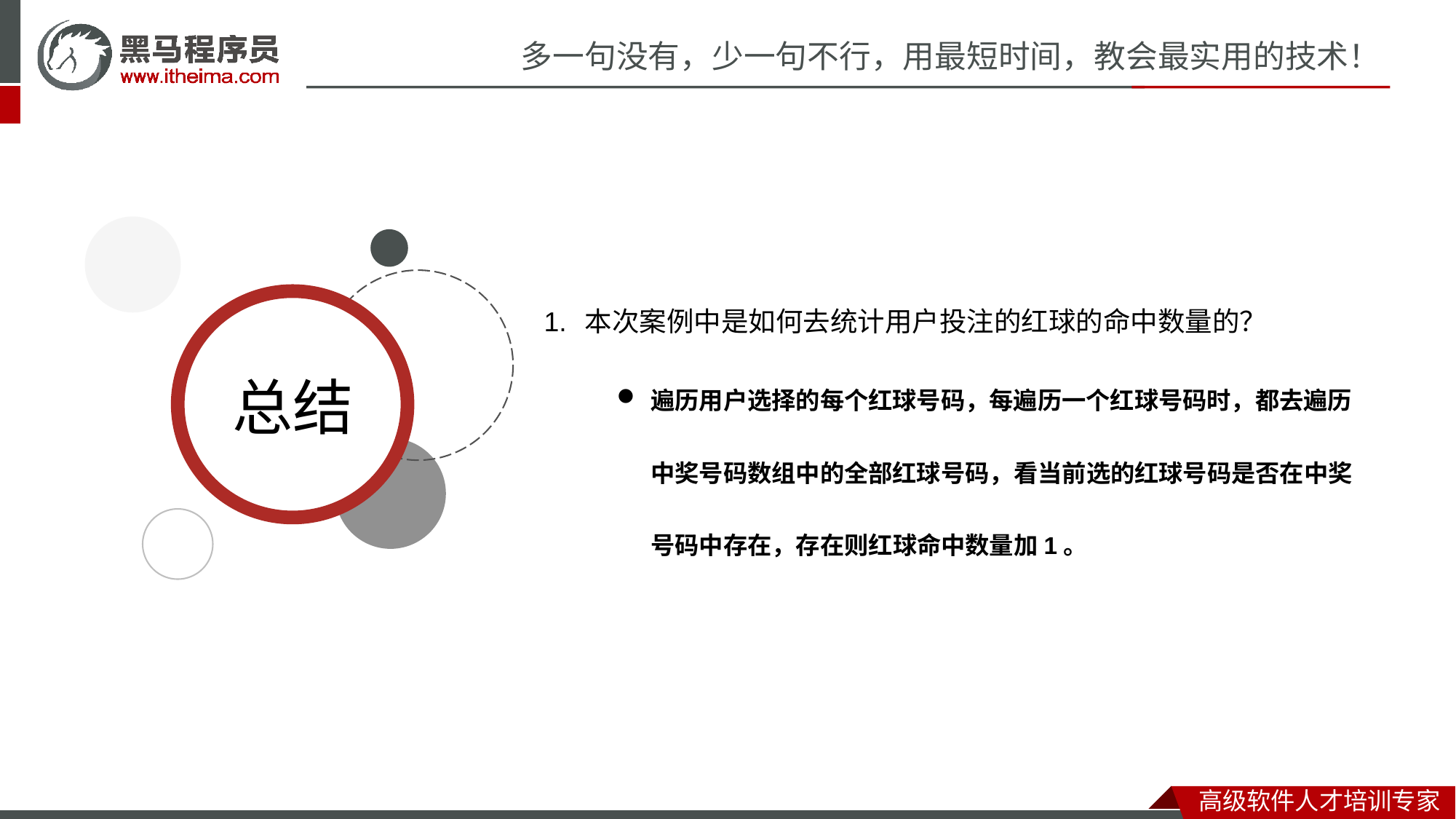

本次案例中是如何去统计用户投注的红球的命中数量的？
遍历用户选择的每个红球号码，每遍历一个红球号码时，都去遍历中奖号码数组中的全部红球号码，看当前选的红球号码是否在中奖号码中存在，存在则红球命中数量加1。